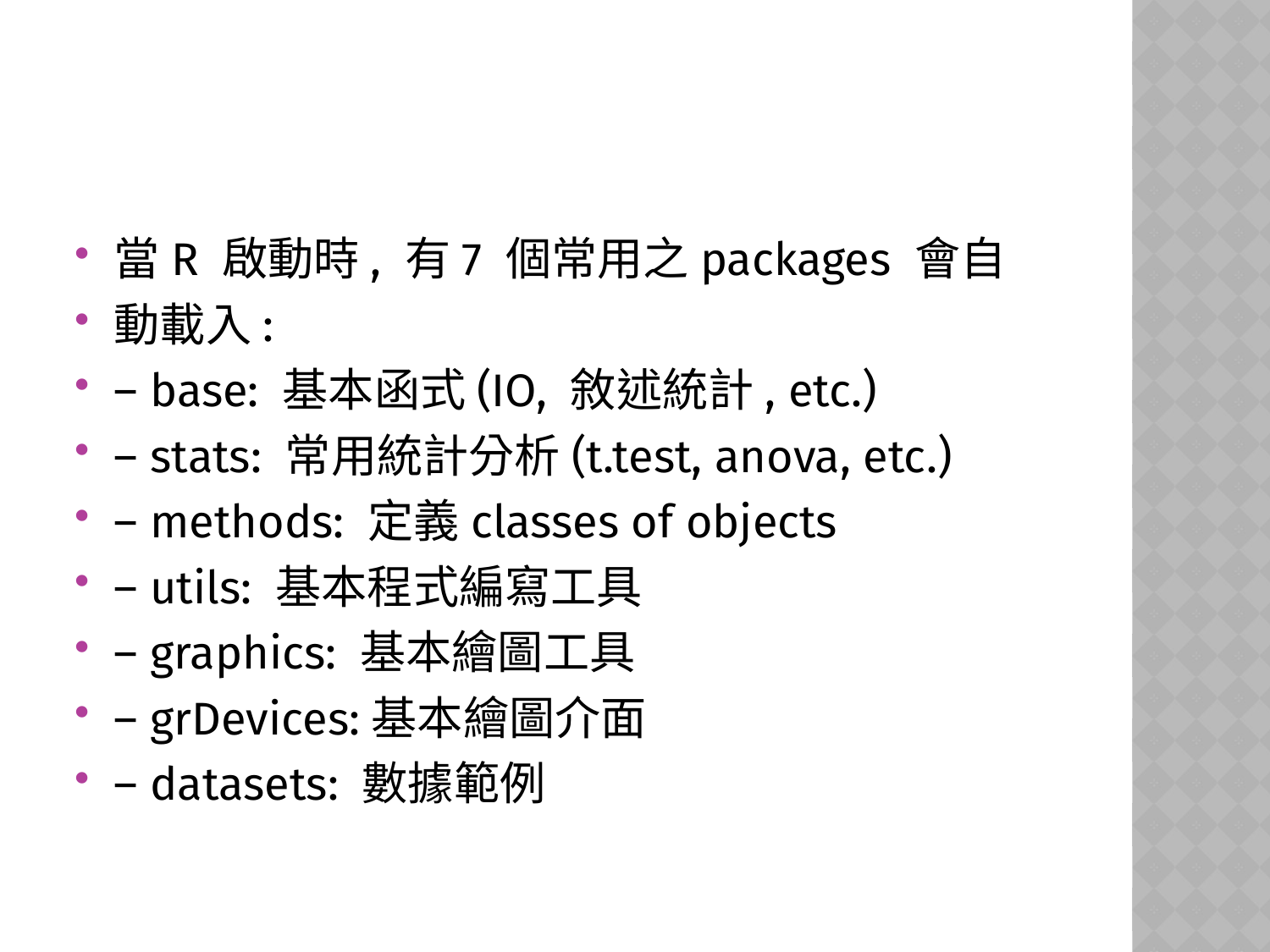

#
當R 啟動時, 有7 個常用之packages 會自
動載入:
– base: 基本函式(IO, 敘述統計, etc.)
– stats: 常用統計分析(t.test, anova, etc.)
– methods: 定義classes of objects
– utils: 基本程式編寫工具
– graphics: 基本繪圖工具
– grDevices:基本繪圖介面
– datasets: 數據範例